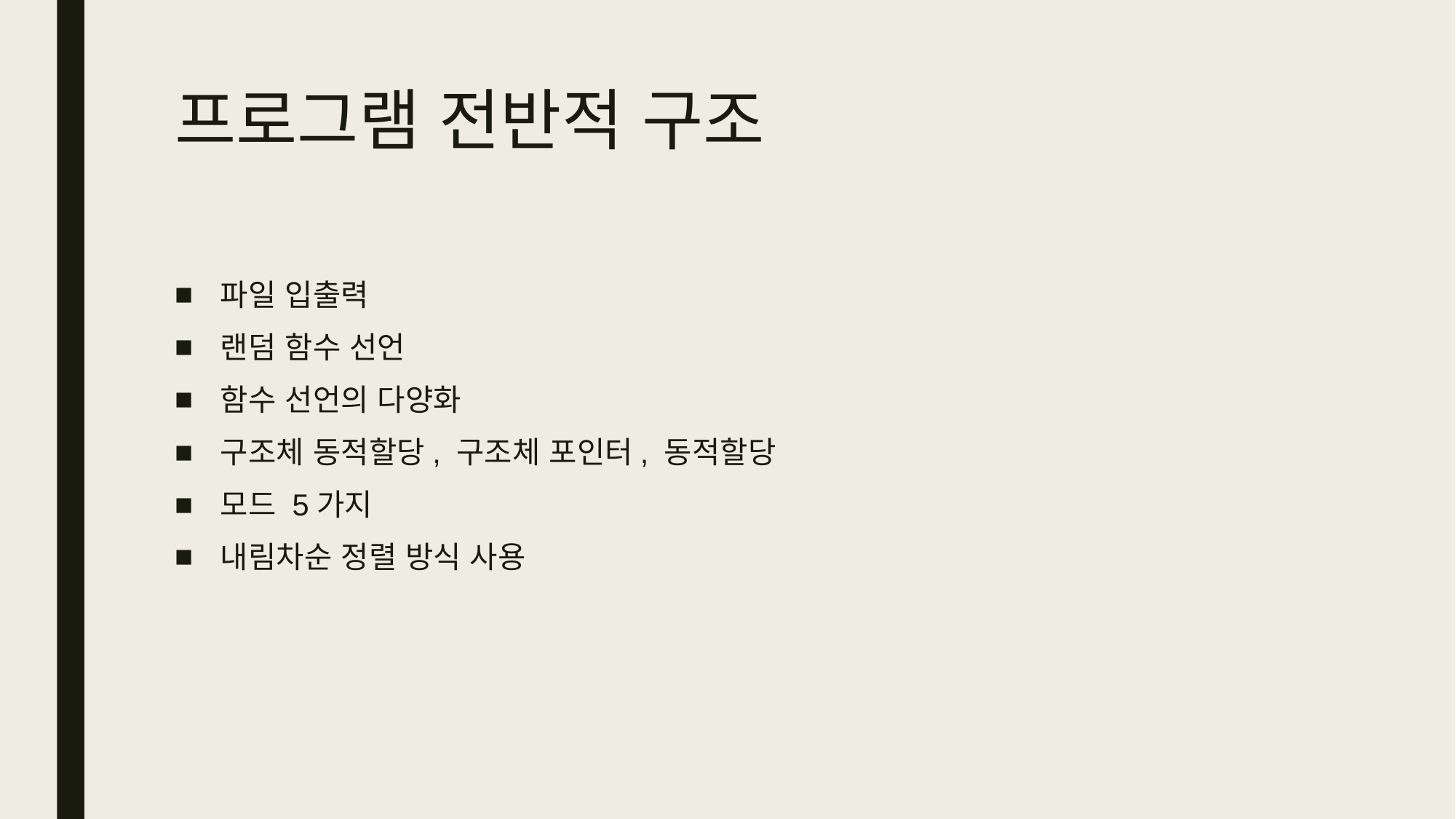

# 프로그램 전반적 구조
파일 입출력
랜덤 함수 선언
함수 선언의 다양화
구조체 동적할당, 구조체 포인터, 동적할당
모드 5가지
내림차순 정렬 방식 사용